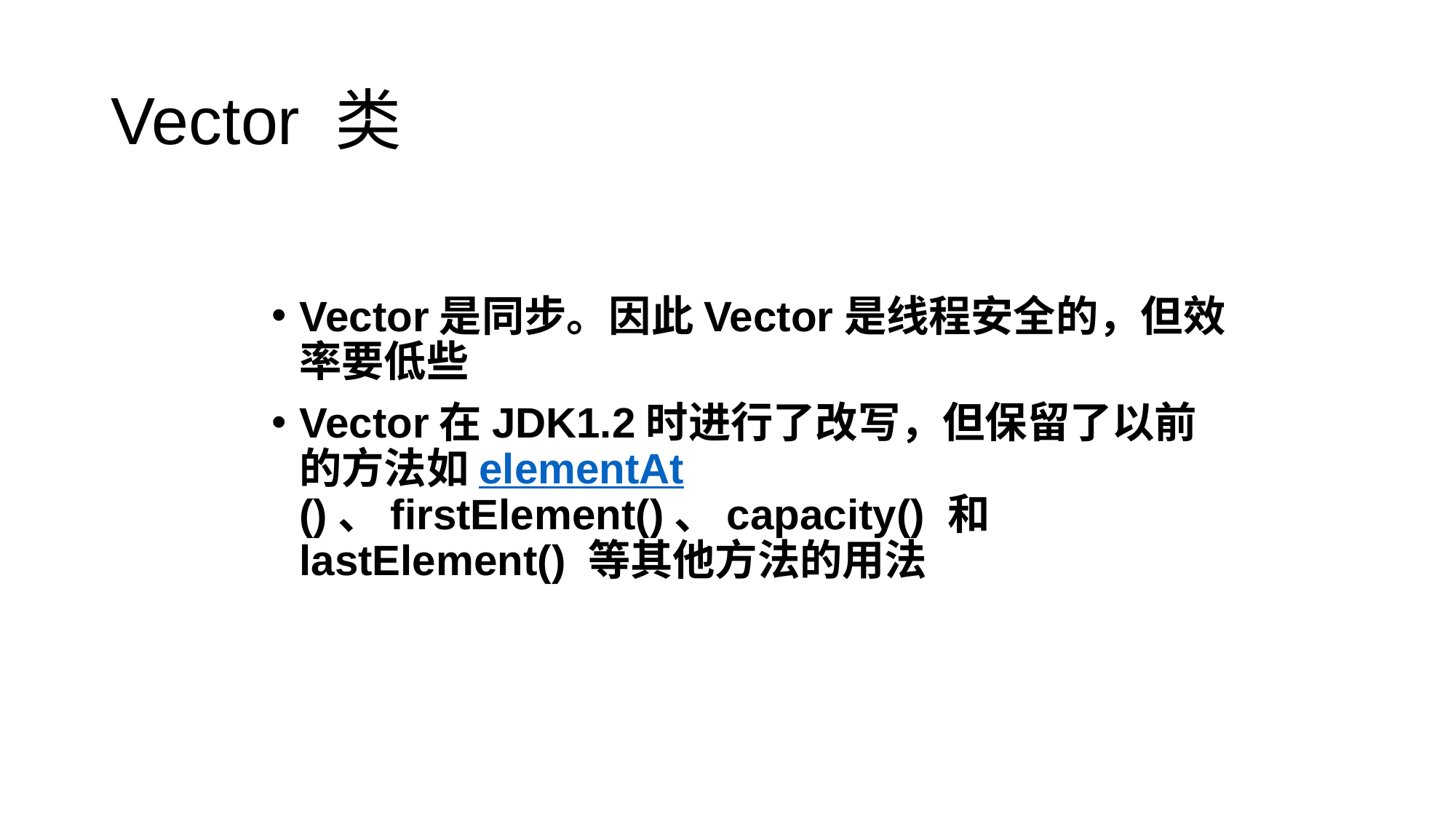

# Vector 类
Vector是同步。因此Vector是线程安全的，但效率要低些
Vector在JDK1.2时进行了改写，但保留了以前的方法如elementAt()、firstElement()、capacity() 和 lastElement() 等其他方法的用法
27